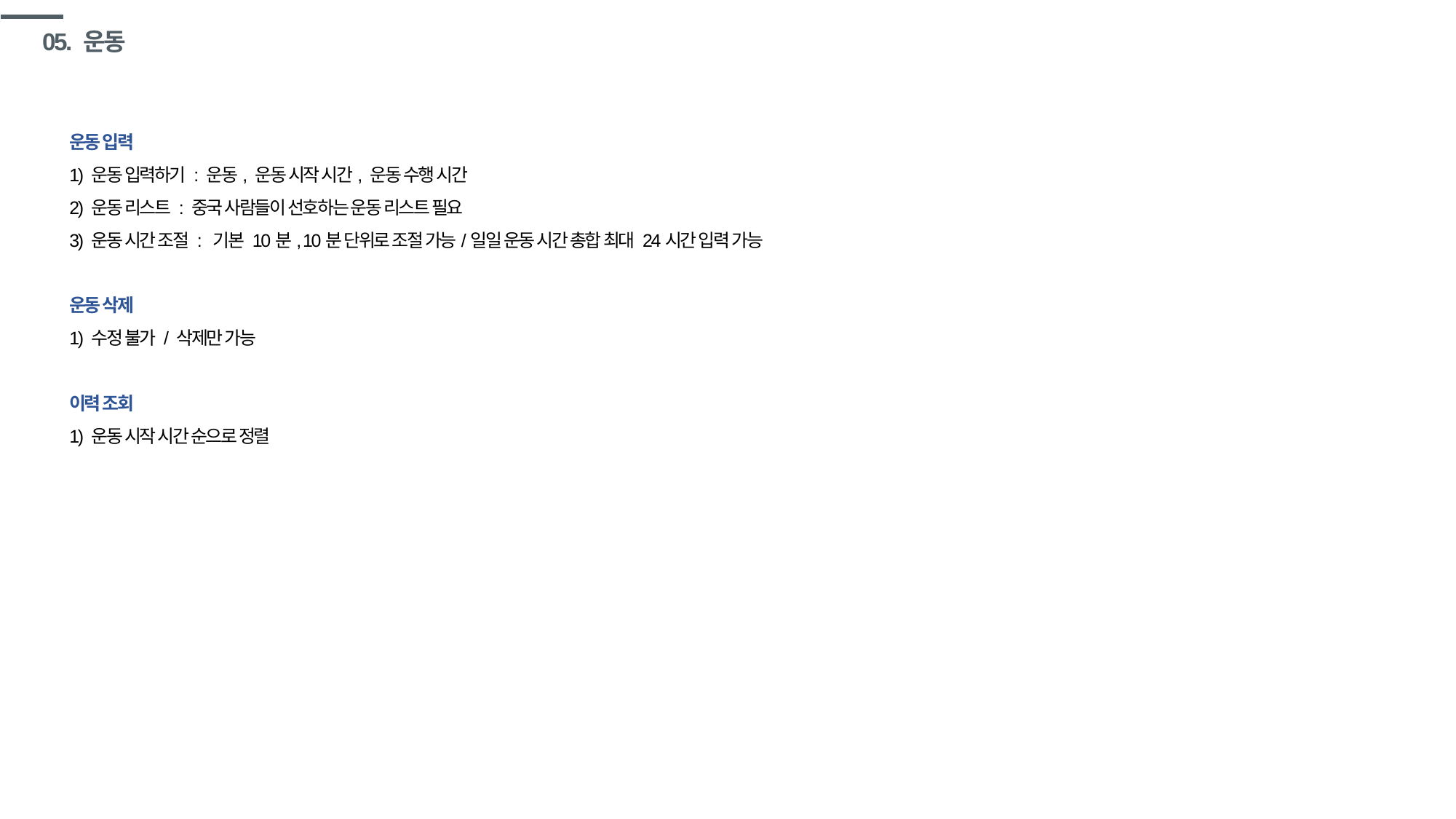

# 05. 운동
운동 입력
1) 운동 입력하기 : 운동, 운동 시작 시간, 운동 수행 시간
2) 운동 리스트 : 중국 사람들이 선호하는 운동 리스트 필요
3) 운동 시간 조절 :  기본 10분, 10분 단위로 조절 가능/일일 운동 시간 총합 최대 24시간 입력 가능

운동 삭제
1) 수정 불가 / 삭제만 가능

이력 조회
1) 운동 시작 시간 순으로 정렬